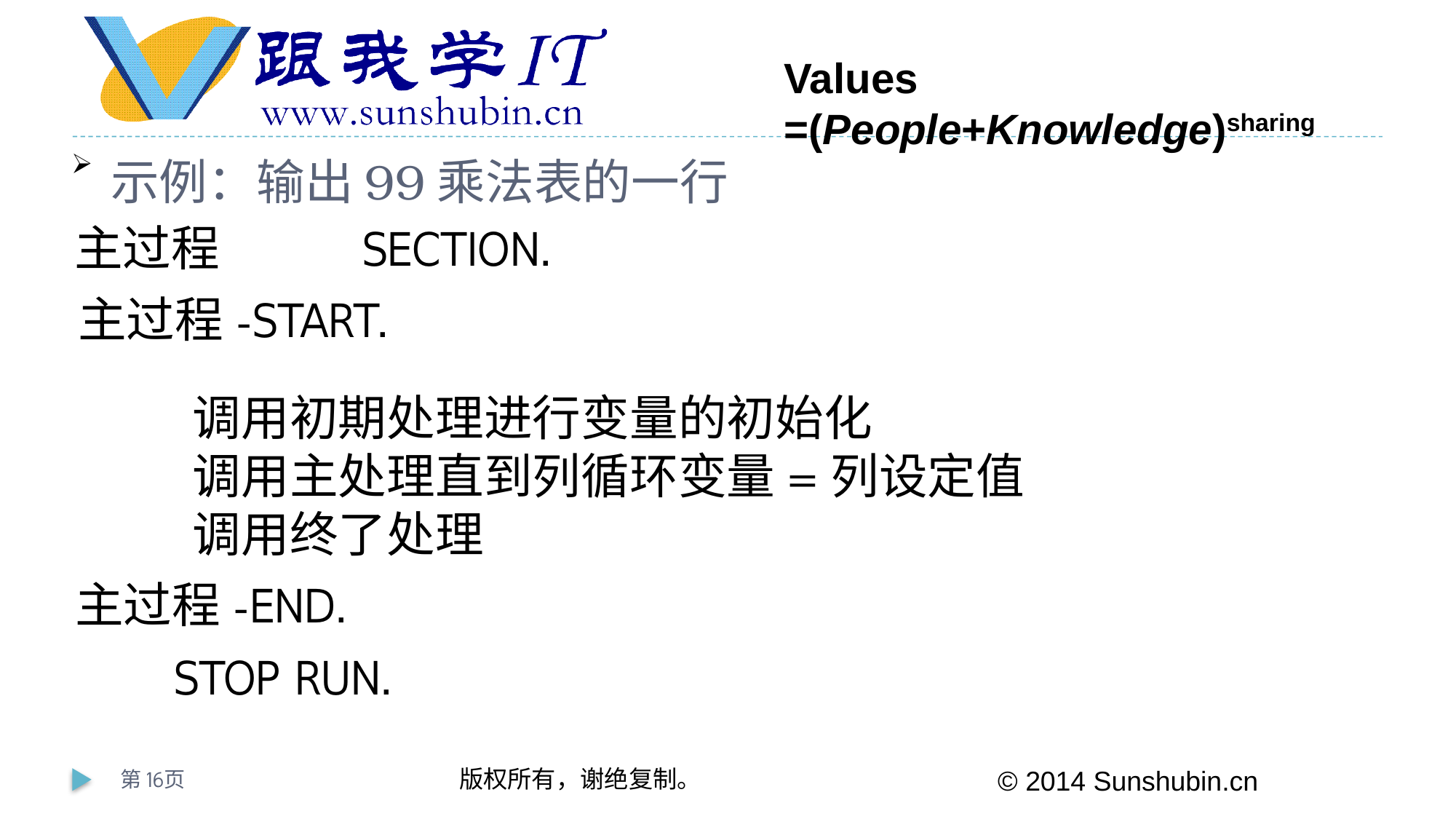

示例：输出99乘法表的一行
主过程            SECTION.
主过程-START.
调用初期处理进行变量的初始化
调用主处理直到列循环变量=列设定值
调用终了处理
主过程-END.
STOP RUN.
第16页